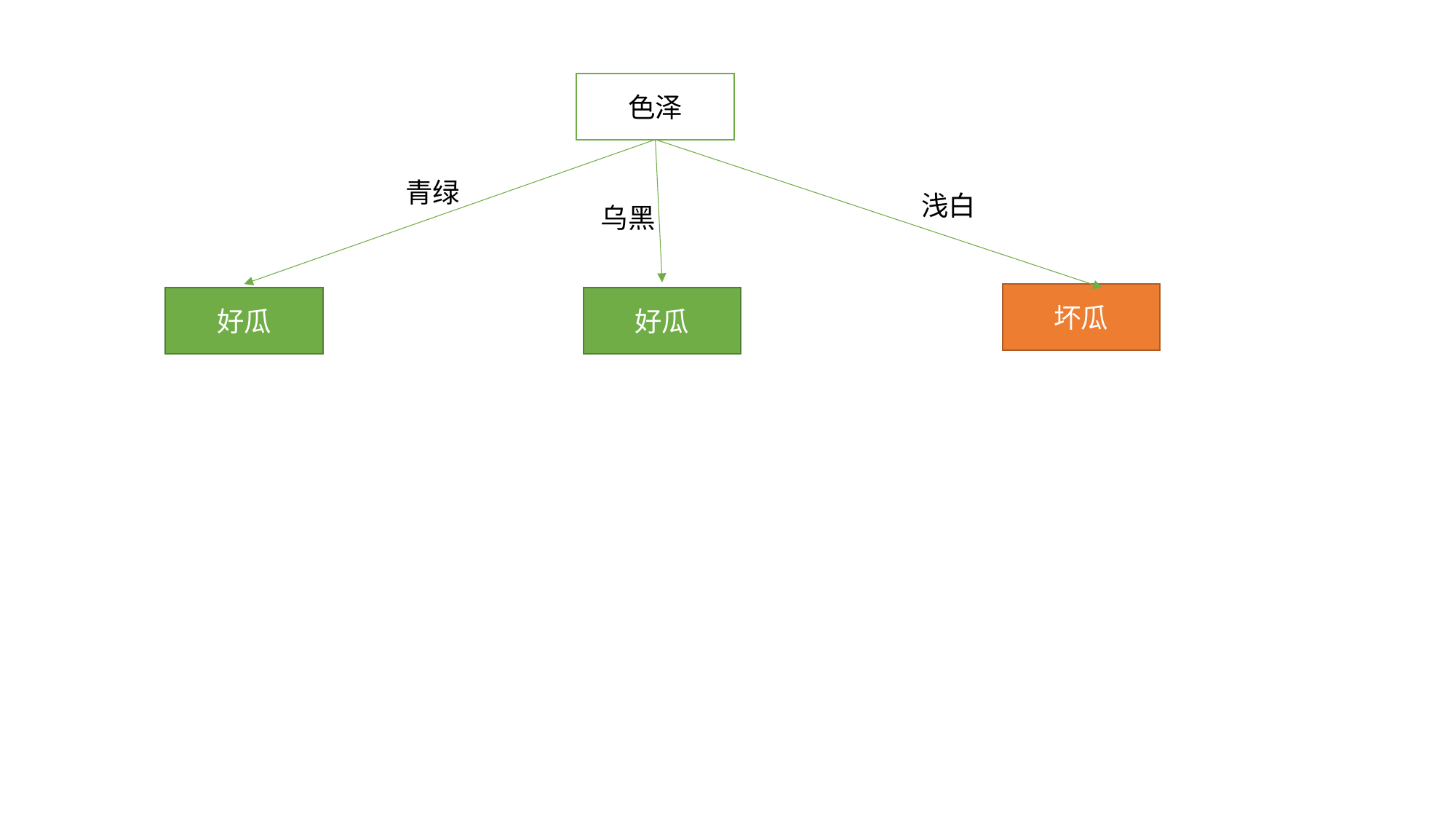

色泽
青绿
浅白
乌黑
坏瓜
好瓜
好瓜